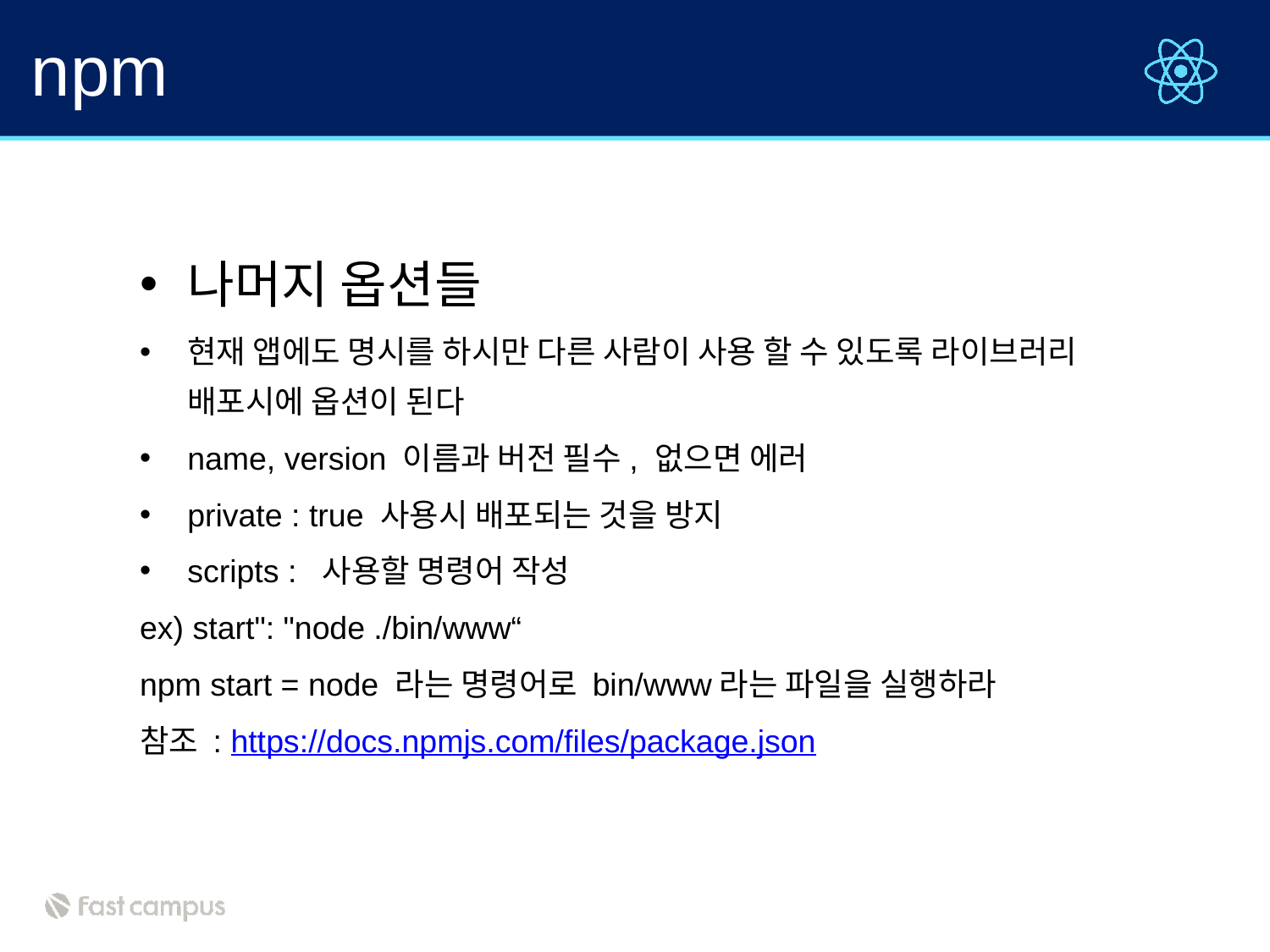

# npm
나머지 옵션들
현재 앱에도 명시를 하시만 다른 사람이 사용 할 수 있도록 라이브러리 배포시에 옵션이 된다
name, version 이름과 버전 필수, 없으면 에러
private : true 사용시 배포되는 것을 방지
scripts :  사용할 명령어 작성
ex) start": "node ./bin/www“
npm start = node 라는 명령어로 bin/www라는 파일을 실행하라
참조 : https://docs.npmjs.com/files/package.json